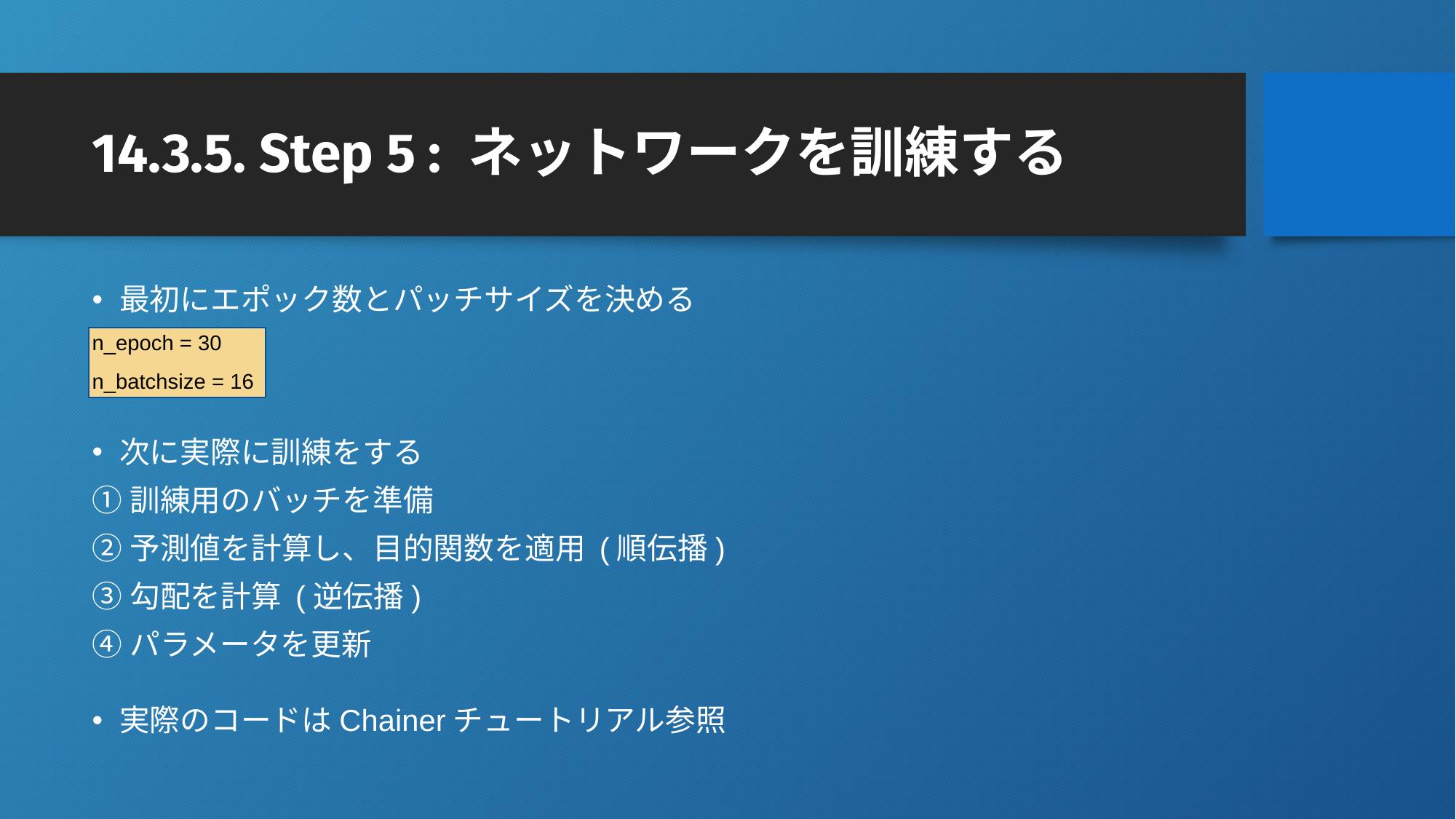

# 14.3.5. Step 5 : ネットワークを訓練する
最初にエポック数とパッチサイズを決める
n_epoch = 30
n_batchsize = 16

次に実際に訓練をする
①訓練用のバッチを準備
②予測値を計算し、目的関数を適用 (順伝播)
③勾配を計算 (逆伝播)
④パラメータを更新

実際のコードはChainerチュートリアル参照